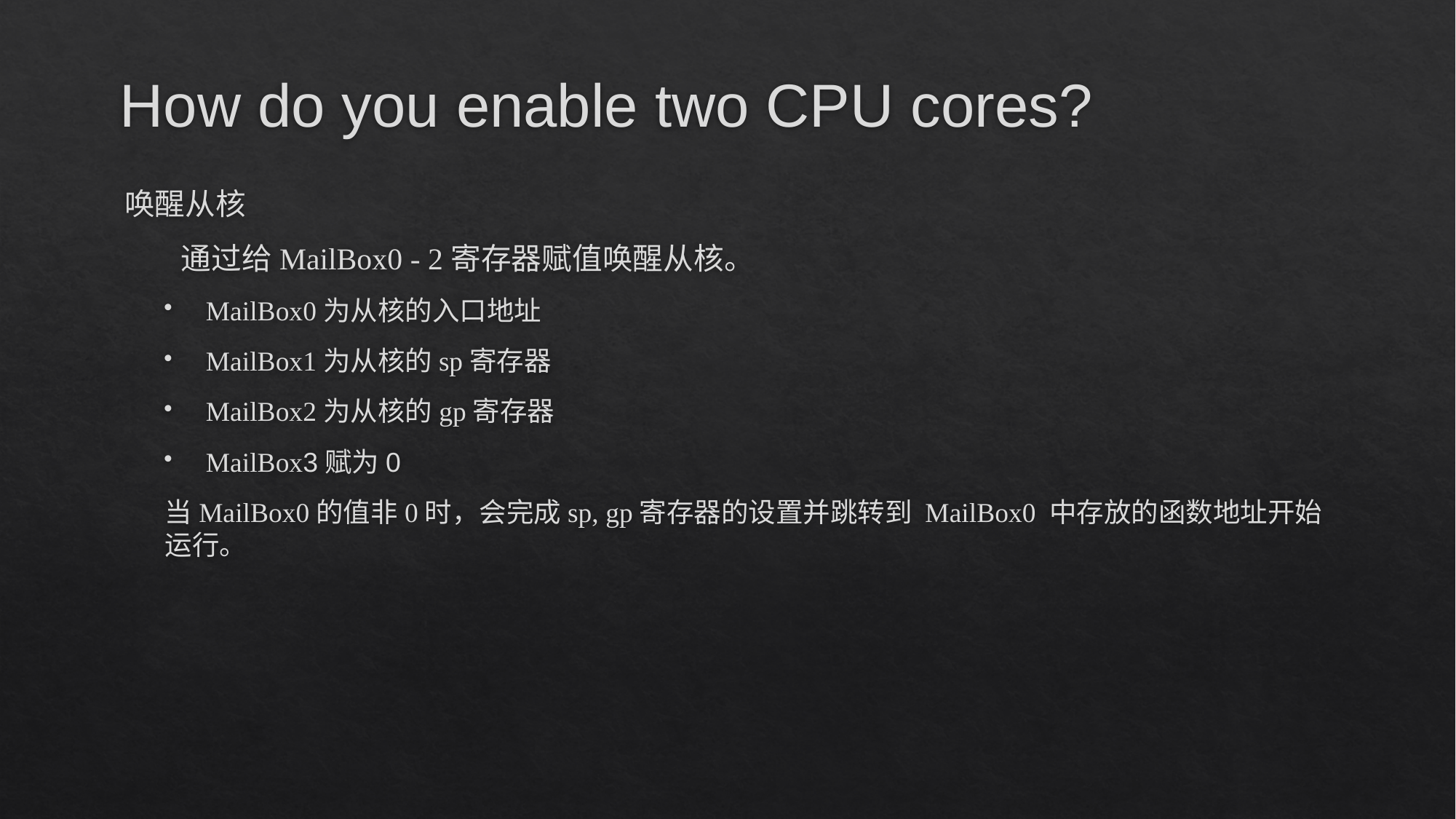

# How do you enable two CPU cores?
唤醒从核
        通过给MailBox0 - 2寄存器赋值唤醒从核。
MailBox0为从核的入口地址
MailBox1为从核的sp寄存器
MailBox2为从核的gp寄存器
MailBox3赋为0
当MailBox0的值非0时，会完成sp, gp寄存器的设置并跳转到 MailBox0 中存放的函数地址开始运行。